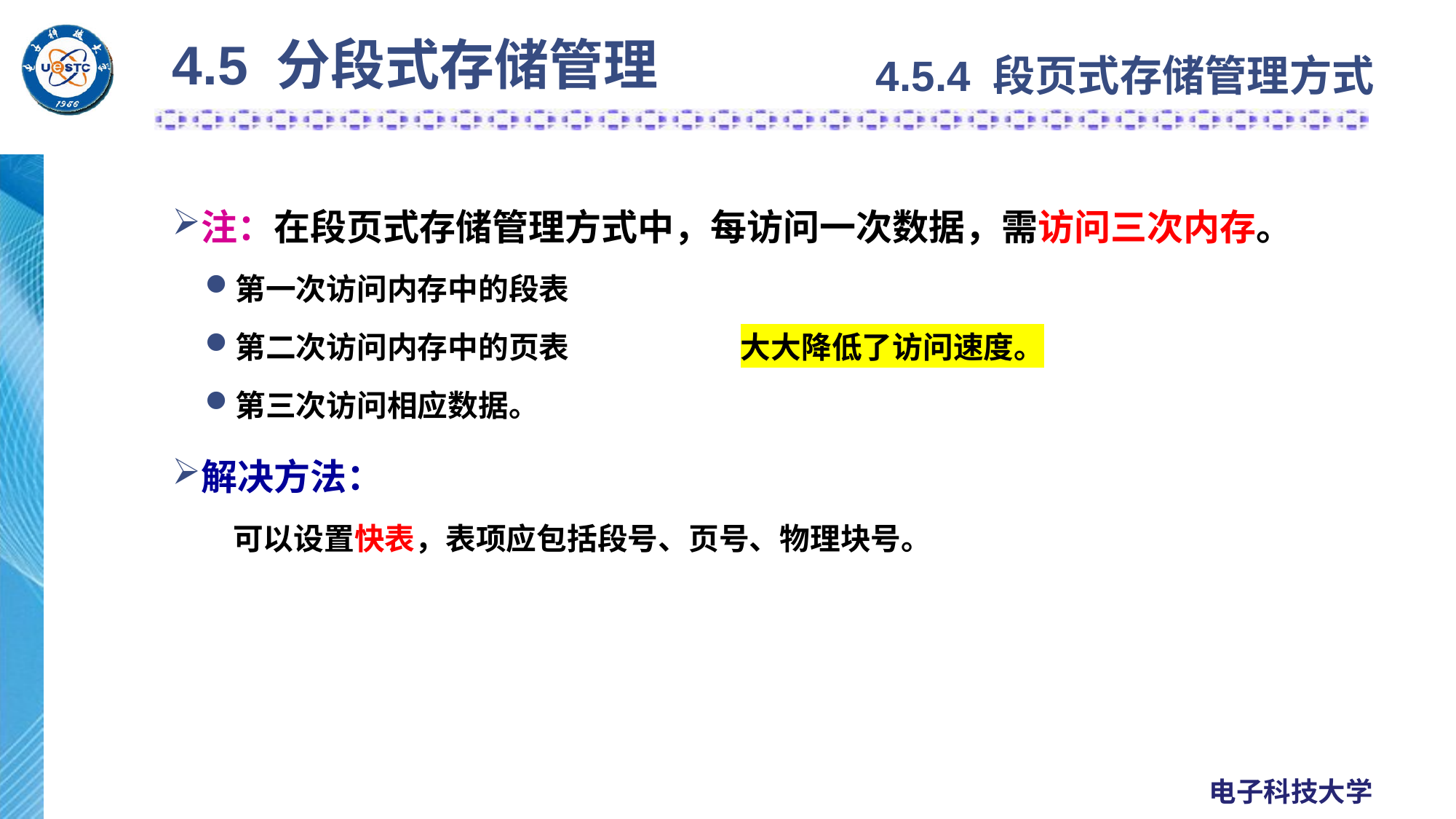

4.5 分段式存储管理
# 4.5.4 段页式存储管理方式
注：在段页式存储管理方式中，每访问一次数据，需访问三次内存。
第一次访问内存中的段表
第二次访问内存中的页表
第三次访问相应数据。
解决方法：
   可以设置快表，表项应包括段号、页号、物理块号。
大大降低了访问速度。